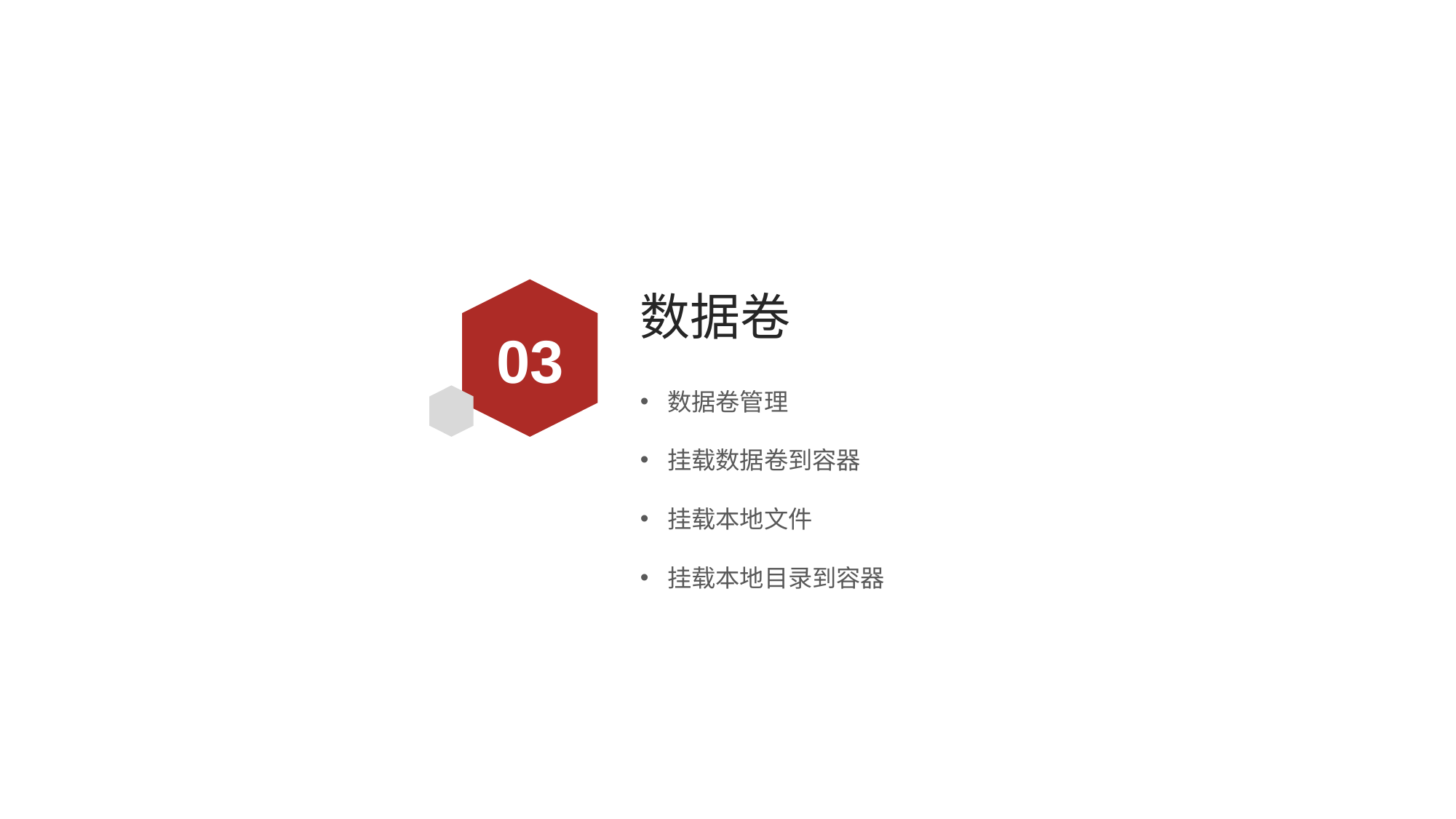

# 数据卷
03
数据卷管理
挂载数据卷到容器
挂载本地文件
挂载本地目录到容器